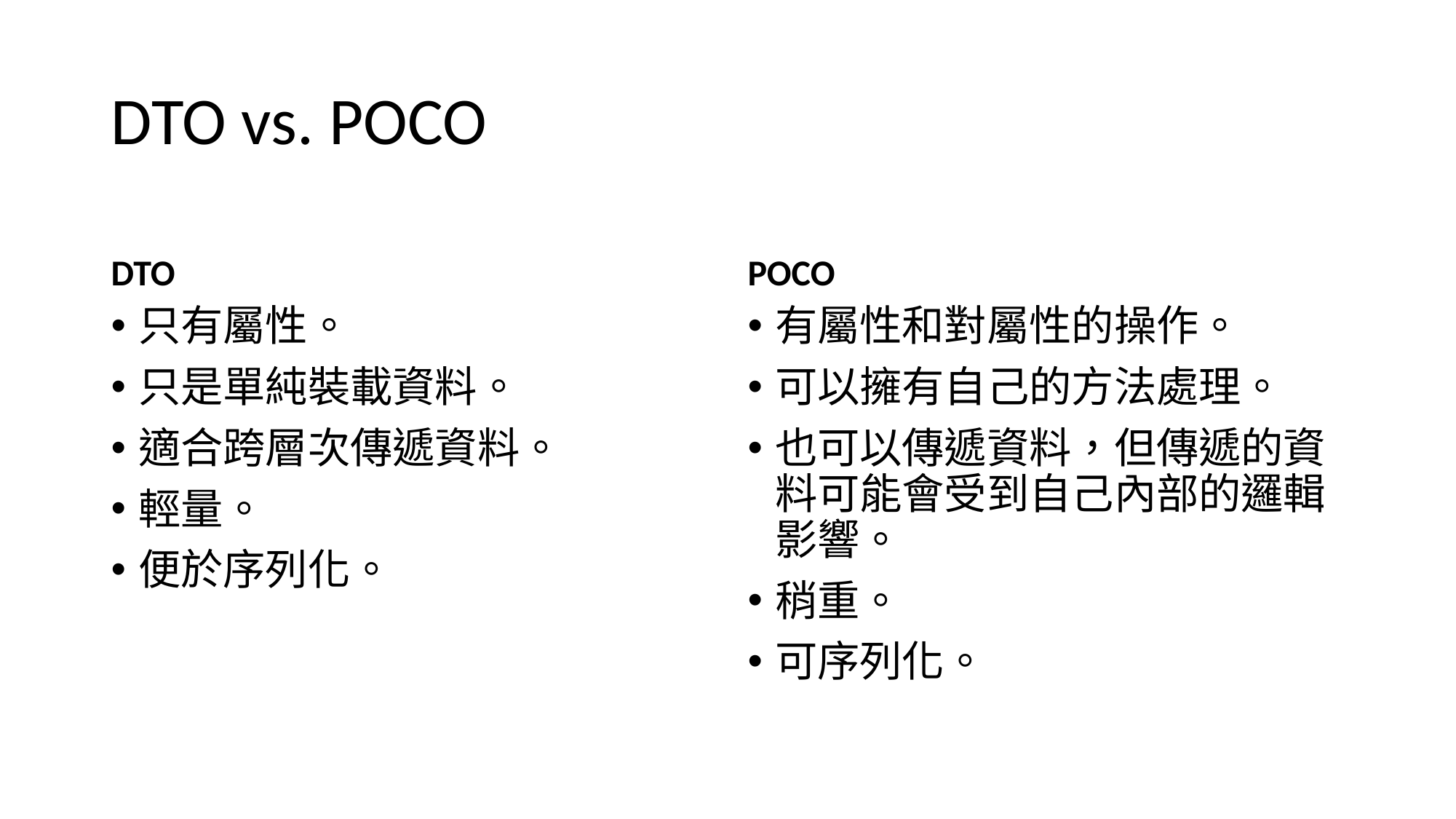

# DTO vs. POCO
DTO
POCO
只有屬性。
只是單純裝載資料。
適合跨層次傳遞資料。
輕量。
便於序列化。
有屬性和對屬性的操作。
可以擁有自己的方法處理。
也可以傳遞資料，但傳遞的資料可能會受到自己內部的邏輯影響。
稍重。
可序列化。